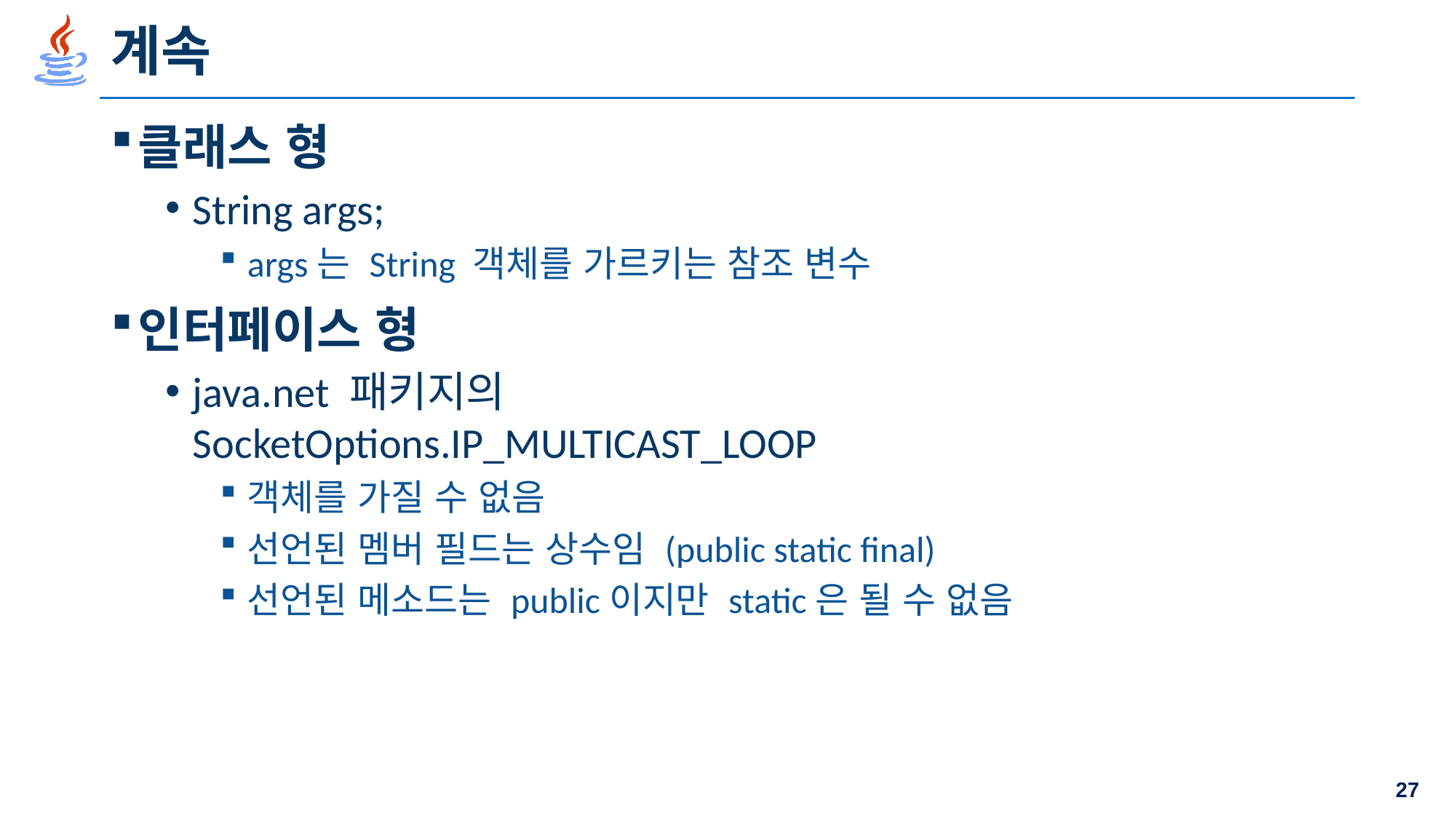

# 계속
클래스 형
String args;
args는 String 객체를 가르키는 참조 변수
인터페이스 형
java.net 패키지의
SocketOptions.IP_MULTICAST_LOOP
객체를 가질 수 없음
선언된 멤버 필드는 상수임 (public static final)
선언된 메소드는 public이지만 static은 될 수 없음
27